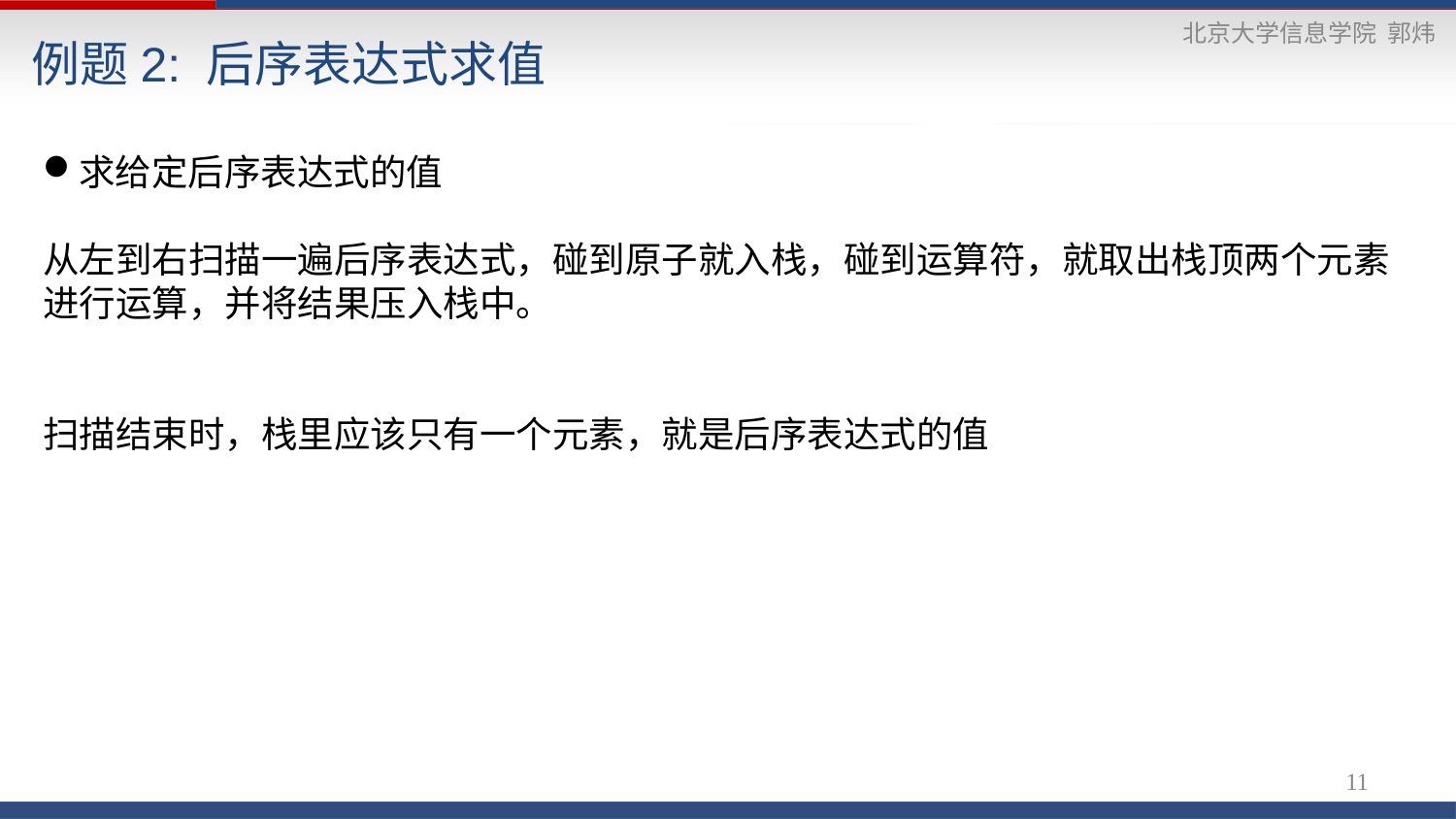

例题2: 后序表达式求值

求给定后序表达式的值

从左到右扫描一遍后序表达式，碰到原子就入栈，碰到运算符，就取出栈顶两个元素进行运算，并将结果压入栈中。

扫描结束时，栈里应该只有一个元素，就是后序表达式的值

11